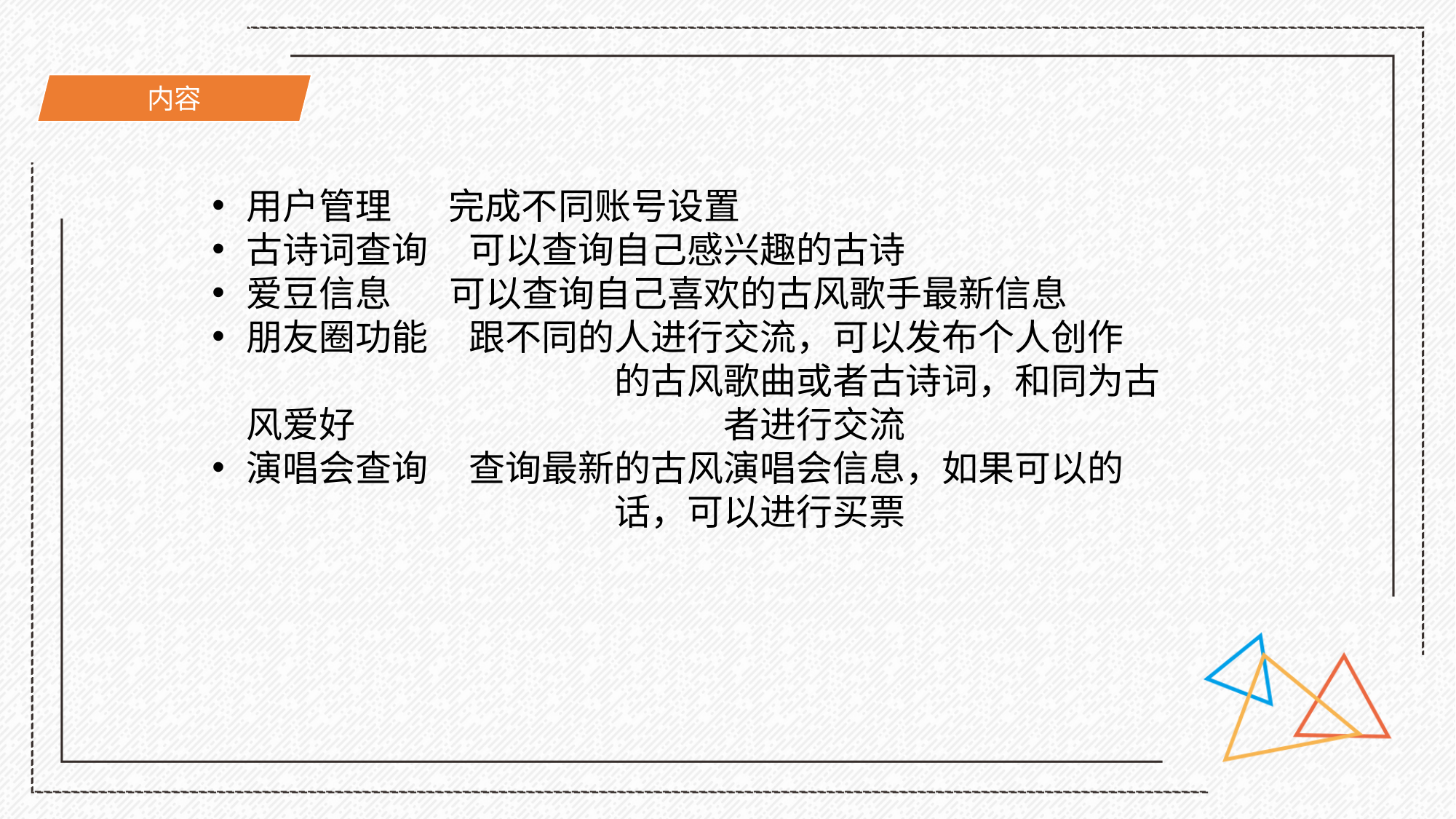

内容
用户管理       完成不同账号设置
古诗词查询     可以查询自己感兴趣的古诗
爱豆信息       可以查询自己喜欢的古风歌手最新信息
朋友圈功能     跟不同的人进行交流，可以发布个人创作			     的古风歌曲或者古诗词，和同为古风爱好			     者进行交流
演唱会查询     查询最新的古风演唱会信息，如果可以的			     话，可以进行买票